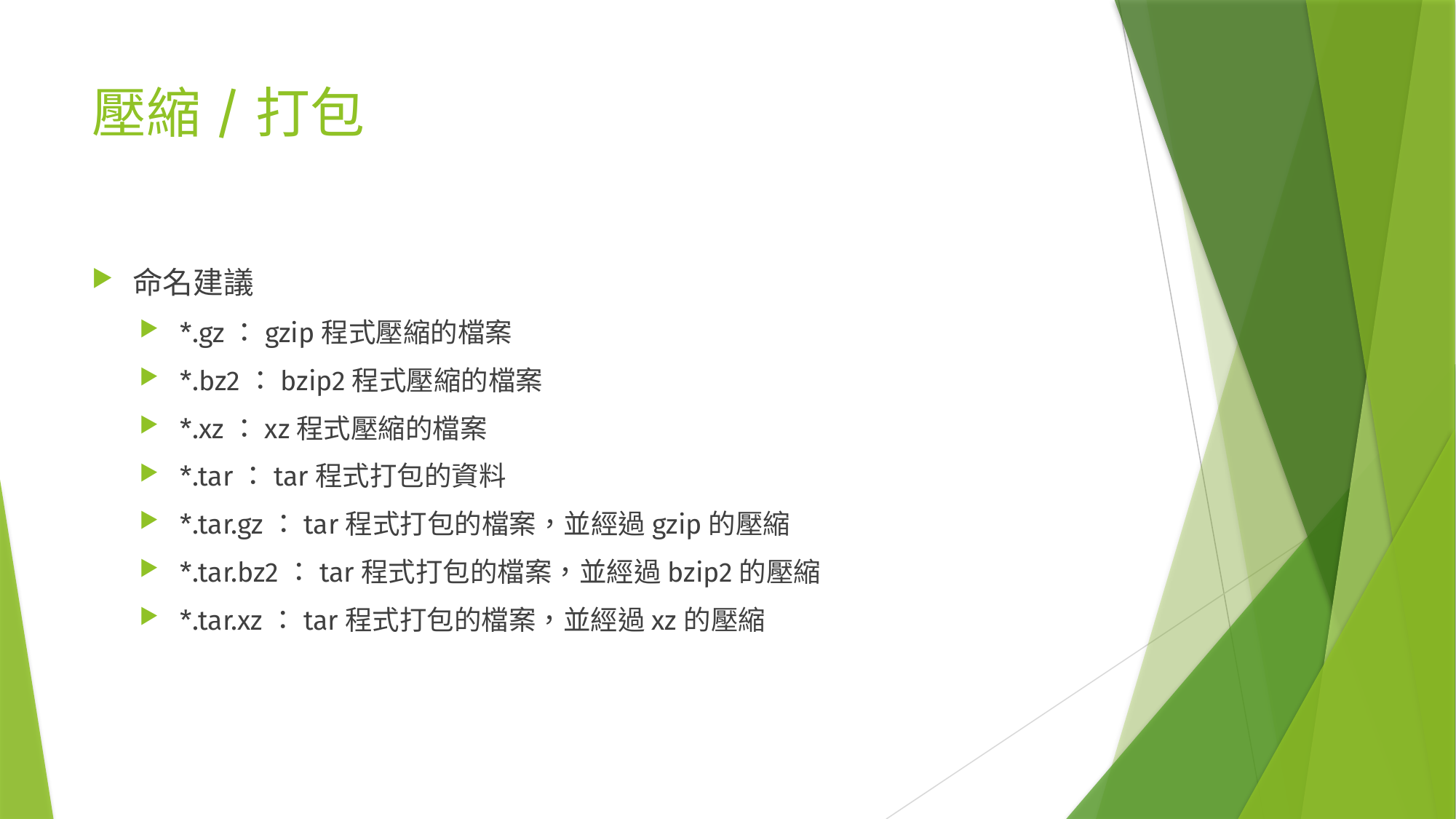

# 壓縮/打包
命名建議
*.gz：gzip程式壓縮的檔案
*.bz2：bzip2程式壓縮的檔案
*.xz：xz程式壓縮的檔案
*.tar：tar程式打包的資料
*.tar.gz：tar程式打包的檔案，並經過gzip的壓縮
*.tar.bz2：tar程式打包的檔案，並經過bzip2的壓縮
*.tar.xz：tar程式打包的檔案，並經過xz的壓縮